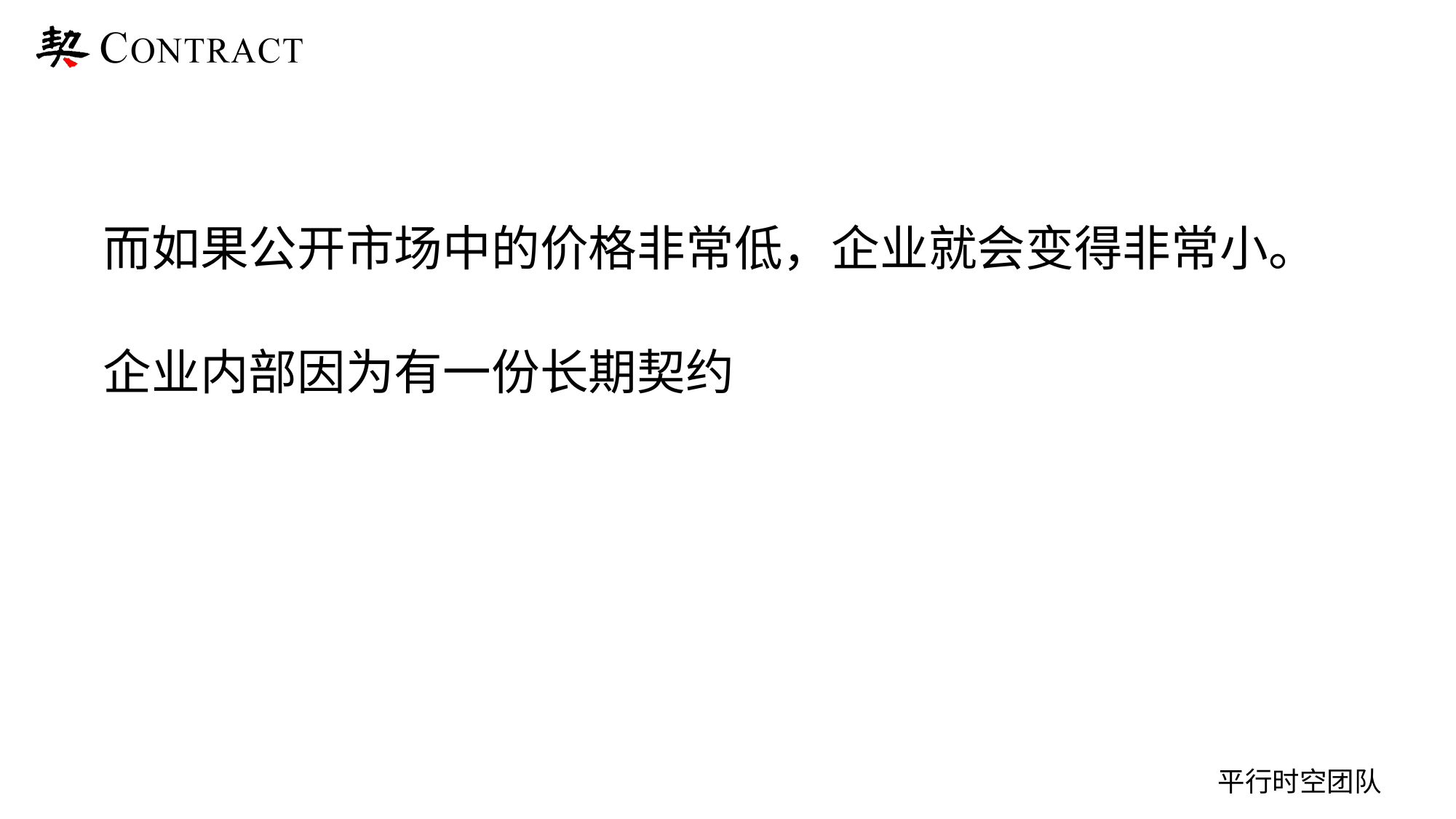

# 而如果公开市场中的价格非常低，企业就会变得非常小。
企业内部因为有一份长期契约